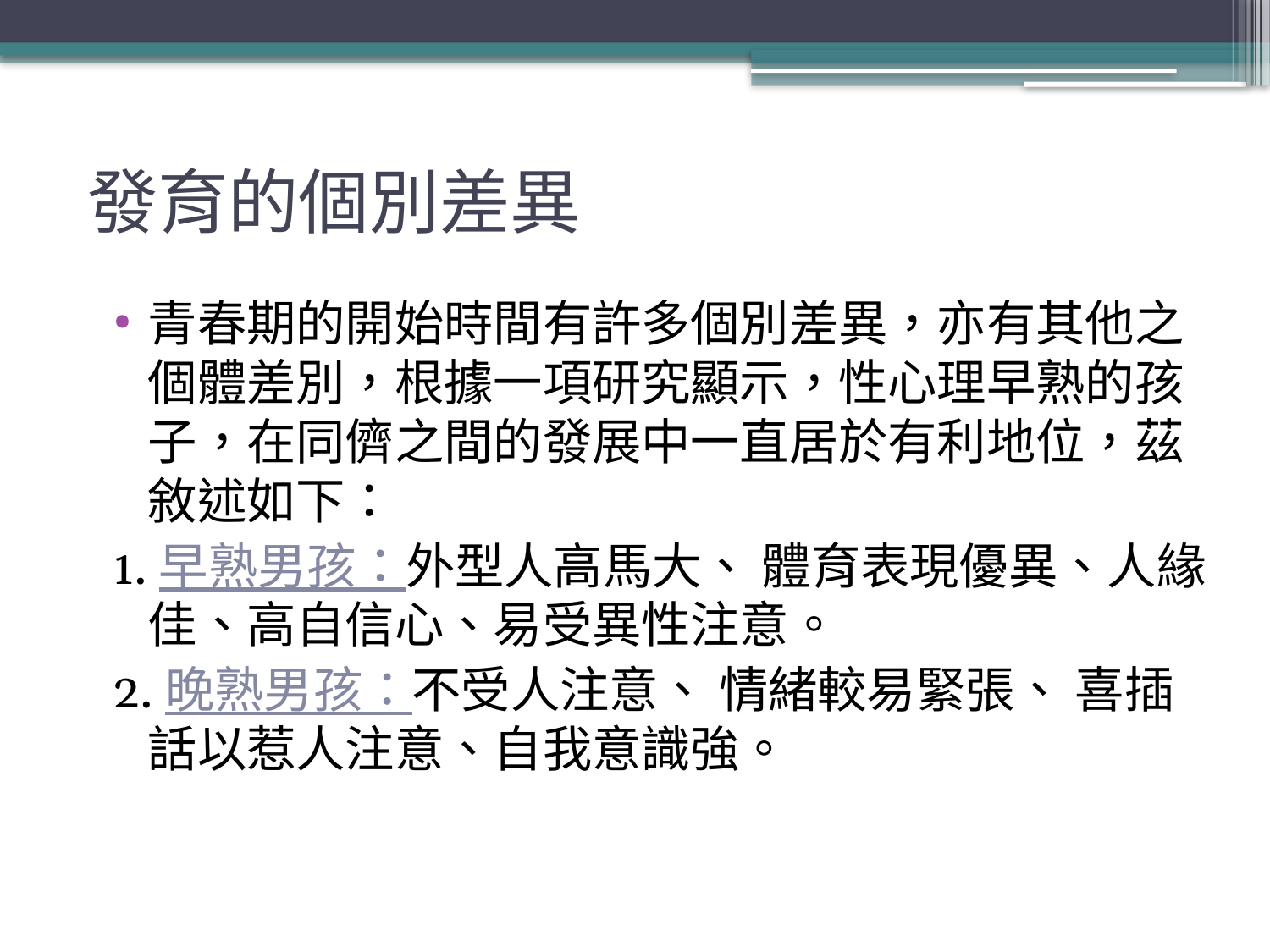

# 發育的個別差異
青春期的開始時間有許多個別差異，亦有其他之個體差別，根據一項研究顯示，性心理早熟的孩子，在同儕之間的發展中一直居於有利地位，茲敘述如下：
1.早熟男孩：外型人高馬大、 體育表現優異、人緣佳、高自信心、易受異性注意。
2.晚熟男孩：不受人注意、 情緒較易緊張、 喜插話以惹人注意、自我意識強。